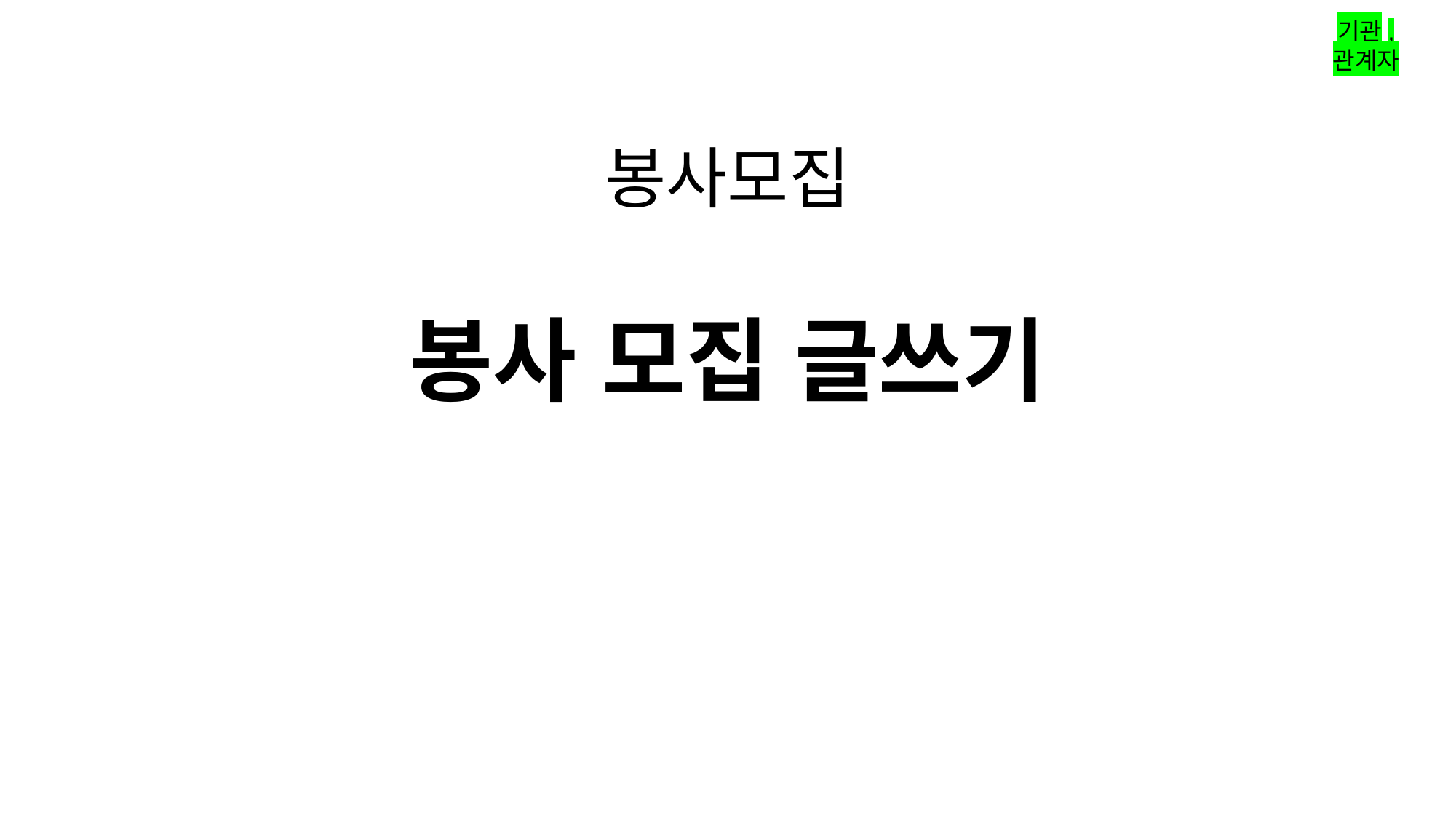

기관, 관계자
# 봉사모집 봉사 모집 글쓰기